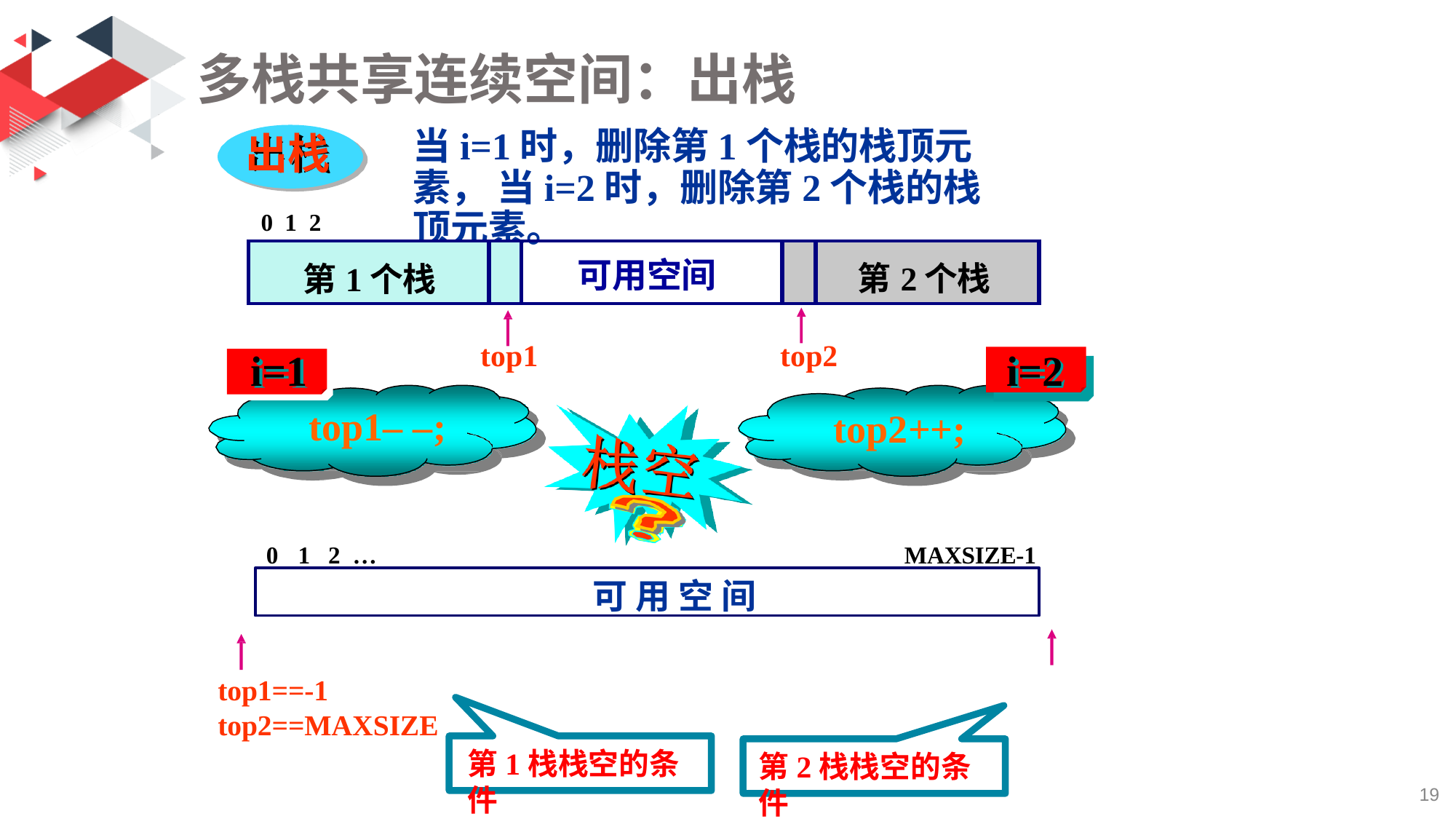

# 多栈共享连续空间：出栈
当i=1时，删除第1个栈的栈顶元素， 当i=2时，删除第2个栈的栈顶元素。
M-1

出栈
0  1  2	…

| 第1个栈 |  | 可用空间 |  | 第2个栈 |
| --- | --- | --- | --- | --- |

top1
top2
i=1
i=2

top1– –;
top2++;

0	1	2  …	MAXSIZE-1
可 用 空 间

top1==-1  top2==MAXSIZE

第1栈栈空的条件
第2栈栈空的条件
19